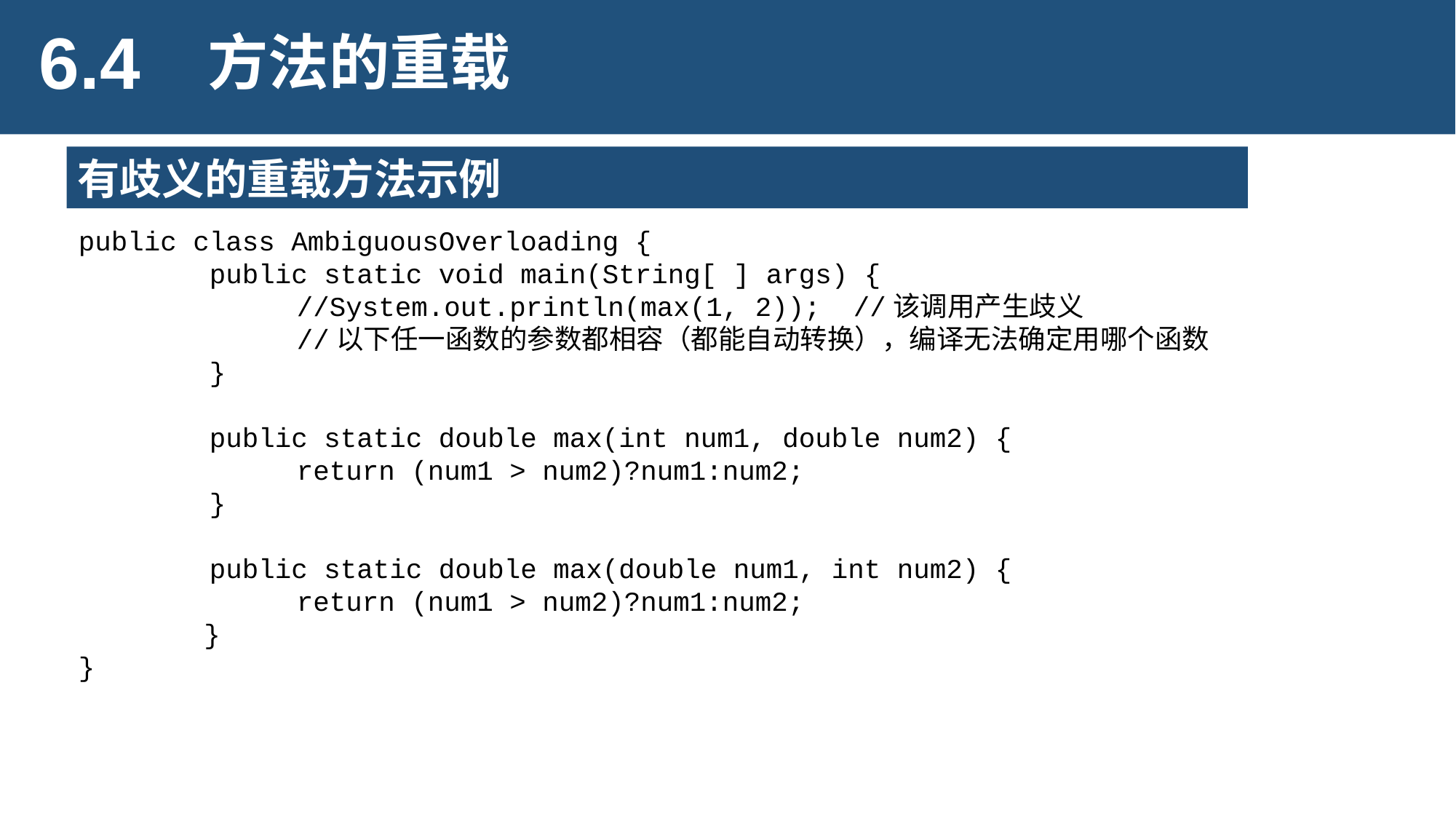

6.4
方法的重载

有歧义的重载方法示例
public class AmbiguousOverloading {
        public static void main(String[ ] args) {
		//System.out.println(max(1, 2));  //该调用产生歧义
		//以下任一函数的参数都相容（都能自动转换），编译无法确定用哪个函数
        }

        public static double max(int num1, double num2) {
		return (num1 > num2)?num1:num2;
        }

        public static double max(double num1, int num2) {
		return (num1 > num2)?num1:num2;
	 }
}